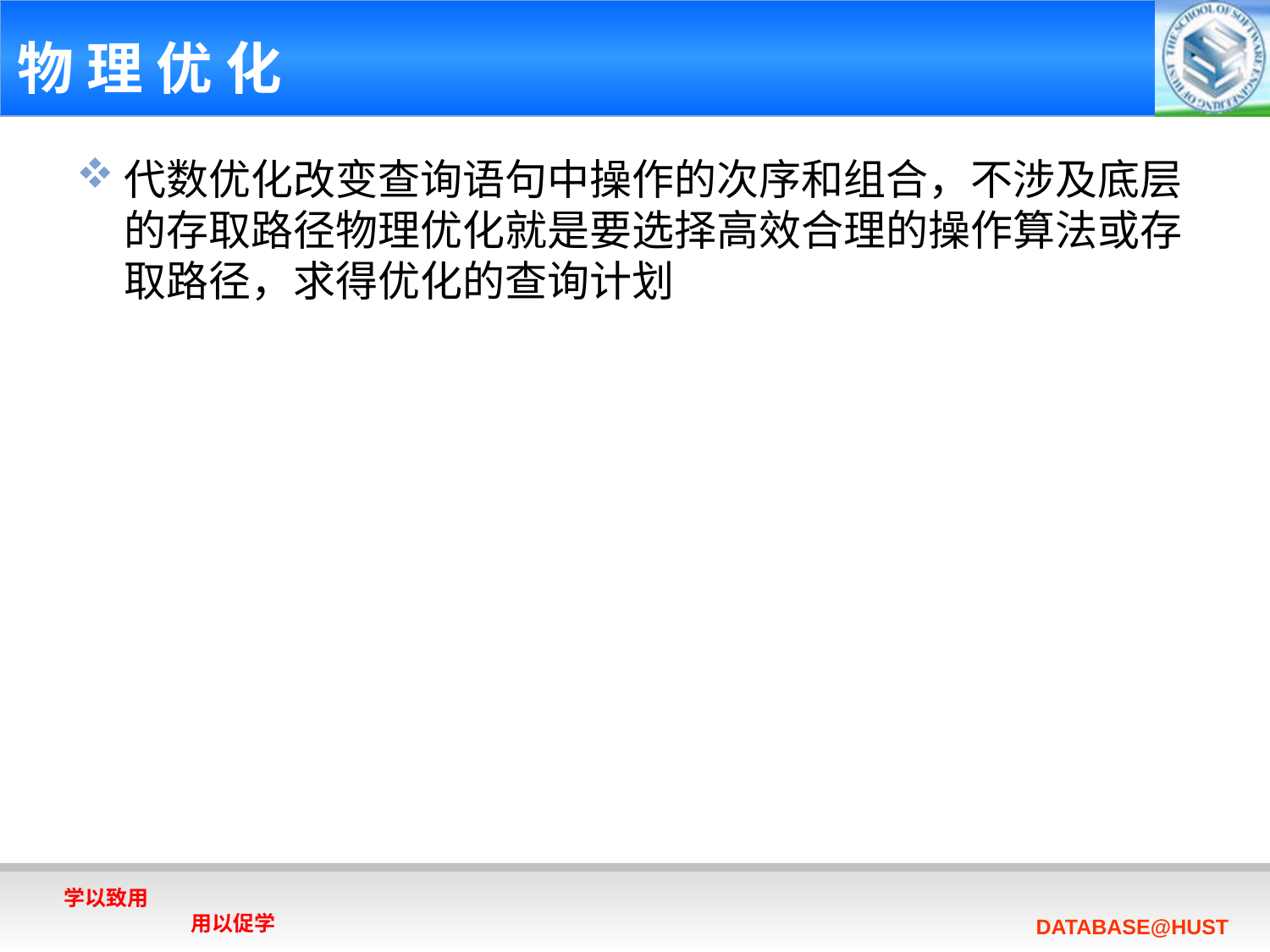

# 物 理 优 化
代数优化改变查询语句中操作的次序和组合，不涉及底层的存取路径物理优化就是要选择高效合理的操作算法或存取路径，求得优化的查询计划